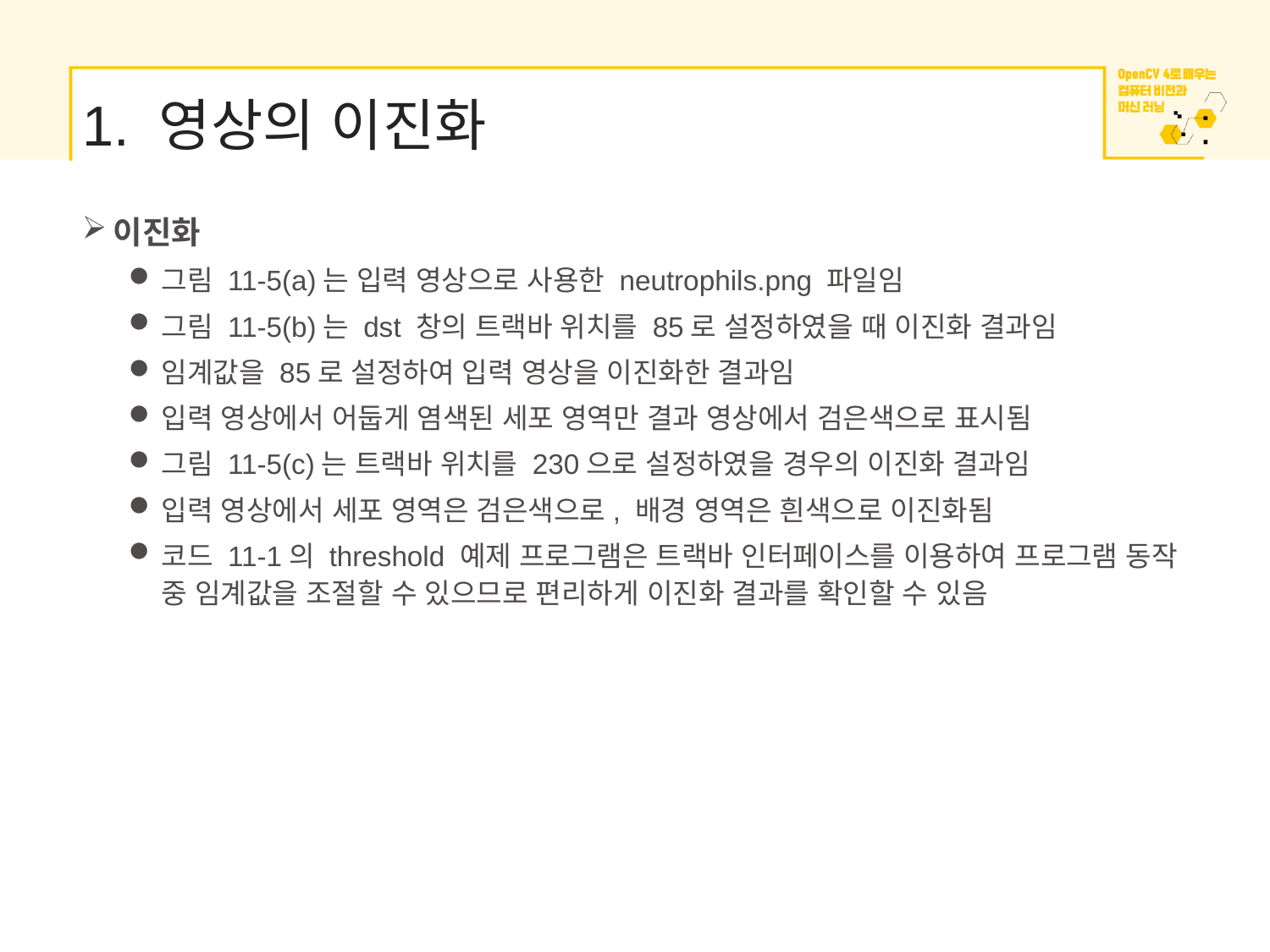

# 1. 영상의 이진화
이진화
그림 11-5(a)는 입력 영상으로 사용한 neutrophils.png 파일임
그림 11-5(b)는 dst 창의 트랙바 위치를 85로 설정하였을 때 이진화 결과임
임계값을 85로 설정하여 입력 영상을 이진화한 결과임
입력 영상에서 어둡게 염색된 세포 영역만 결과 영상에서 검은색으로 표시됨
그림 11-5(c)는 트랙바 위치를 230으로 설정하였을 경우의 이진화 결과임
입력 영상에서 세포 영역은 검은색으로, 배경 영역은 흰색으로 이진화됨
코드 11-1의 threshold 예제 프로그램은 트랙바 인터페이스를 이용하여 프로그램 동작 중 임계값을 조절할 수 있으므로 편리하게 이진화 결과를 확인할 수 있음